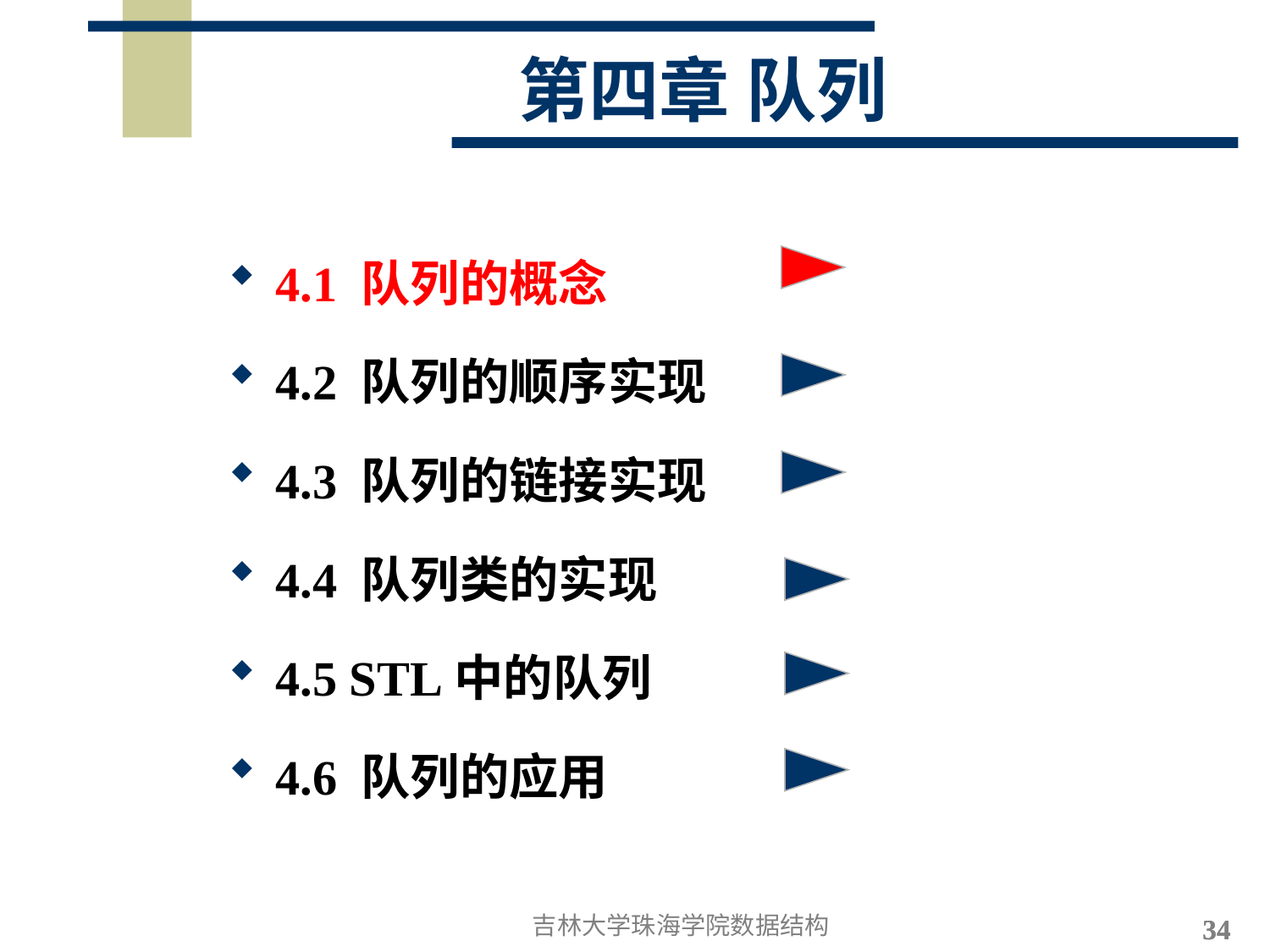

# 第四章 队列
4.1 队列的概念
4.2 队列的顺序实现
4.3 队列的链接实现
4.4 队列类的实现
4.5 STL中的队列
4.6 队列的应用

吉林大学珠海学院数据结构